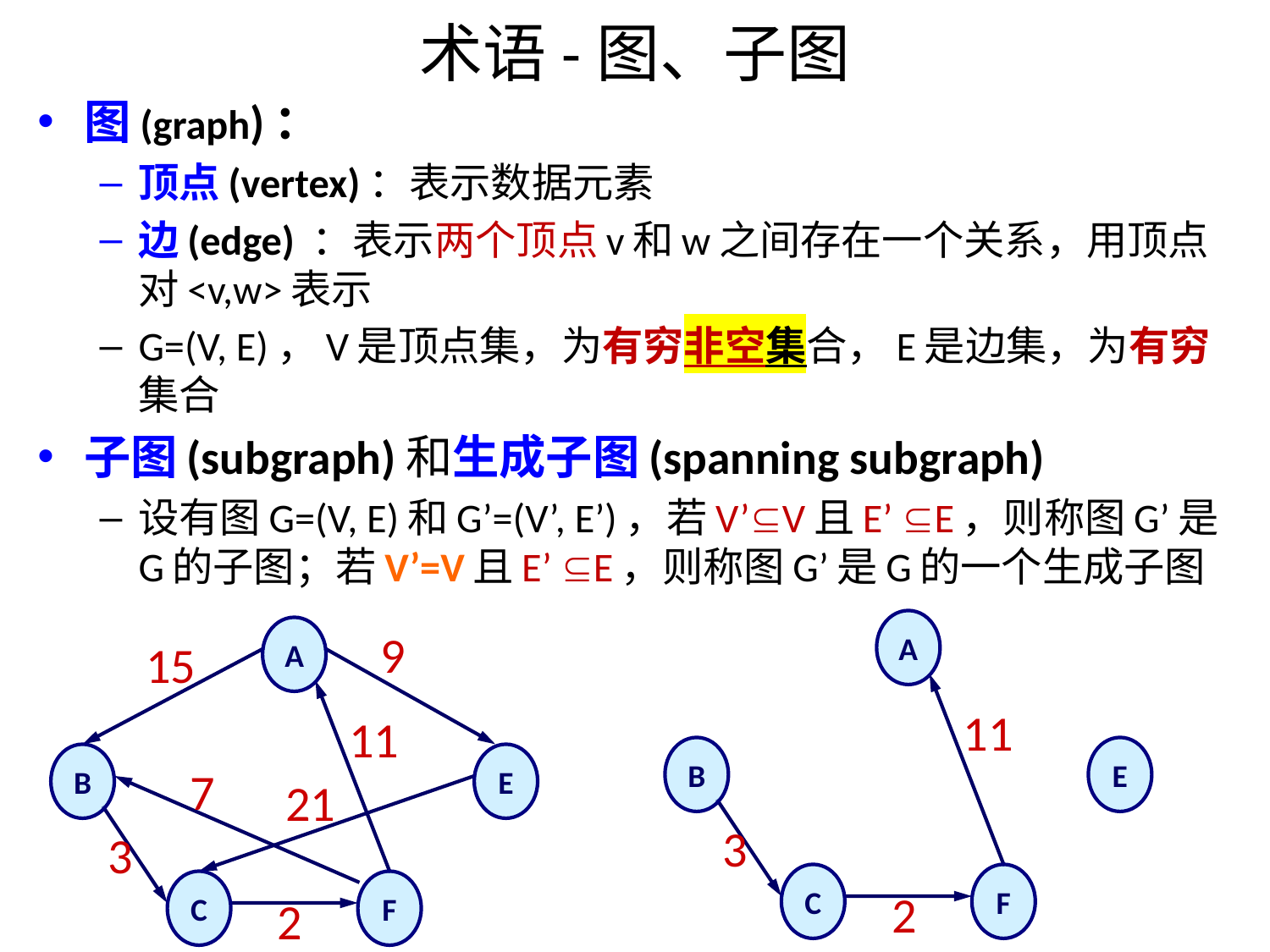

# 术语-图、子图
图(graph)：
顶点(vertex)：表示数据元素
边(edge) ：表示两个顶点v和w之间存在一个关系，用顶点对<v,w>表示
G=(V, E)，V是顶点集，为有穷非空集合，E是边集，为有穷集合
子图(subgraph)和生成子图(spanning subgraph)
设有图G=(V, E)和G’=(V’, E’)，若V’⊆V且E’ ⊆E，则称图G’是G的子图；若V’=V且E’ ⊆E，则称图G’是G的一个生成子图

A

B
E

C
F

A

B
E

C
F

9
15
11
11
7
21
3
3
2
2